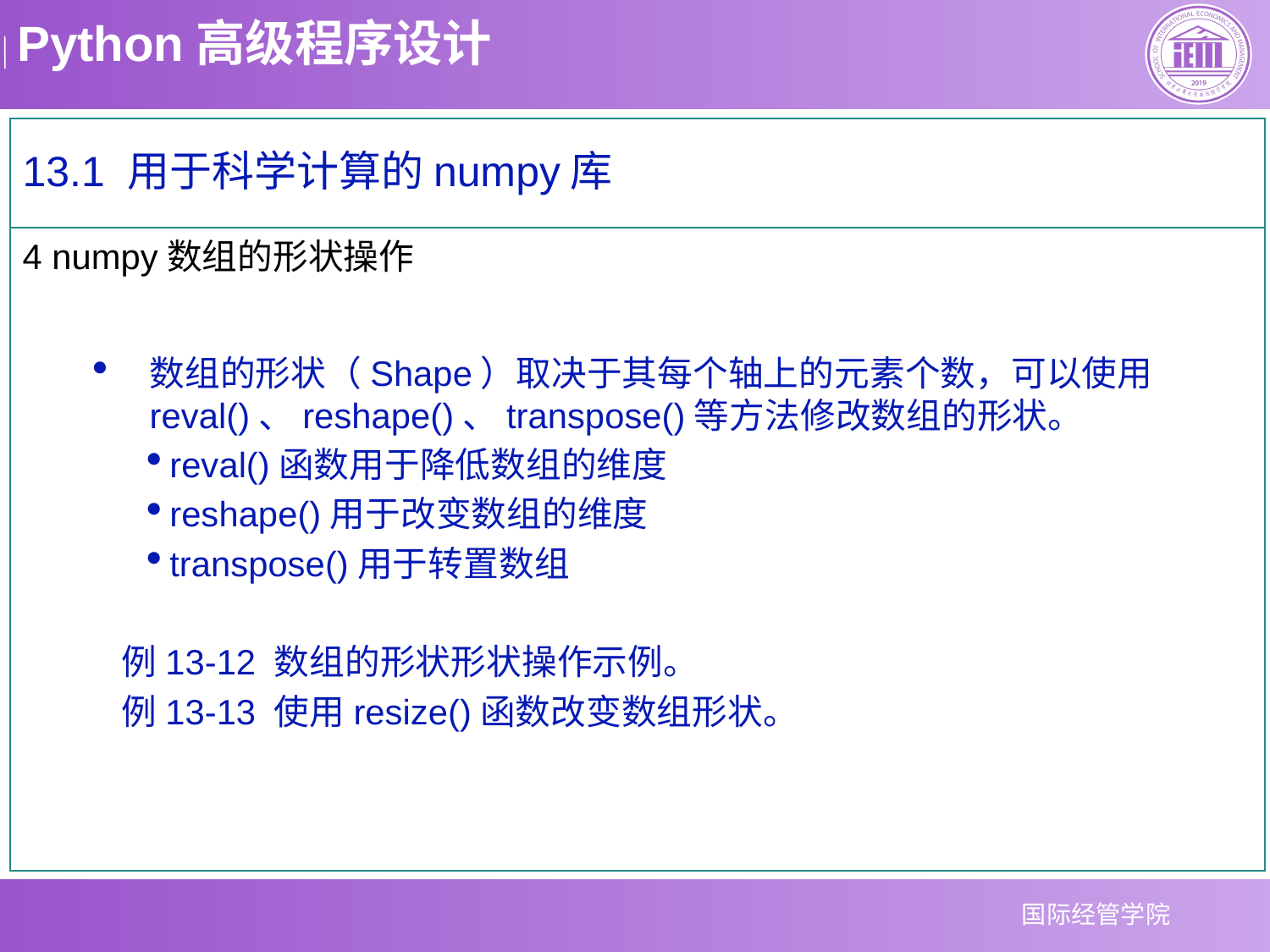

13.1 用于科学计算的numpy库
4 numpy数组的形状操作

数组的形状（Shape）取决于其每个轴上的元素个数，可以使用reval()、reshape()、transpose()等方法修改数组的形状。
reval()函数用于降低数组的维度
reshape()用于改变数组的维度
transpose()用于转置数组

例13-12 数组的形状形状操作示例。
例13-13 使用resize()函数改变数组形状。